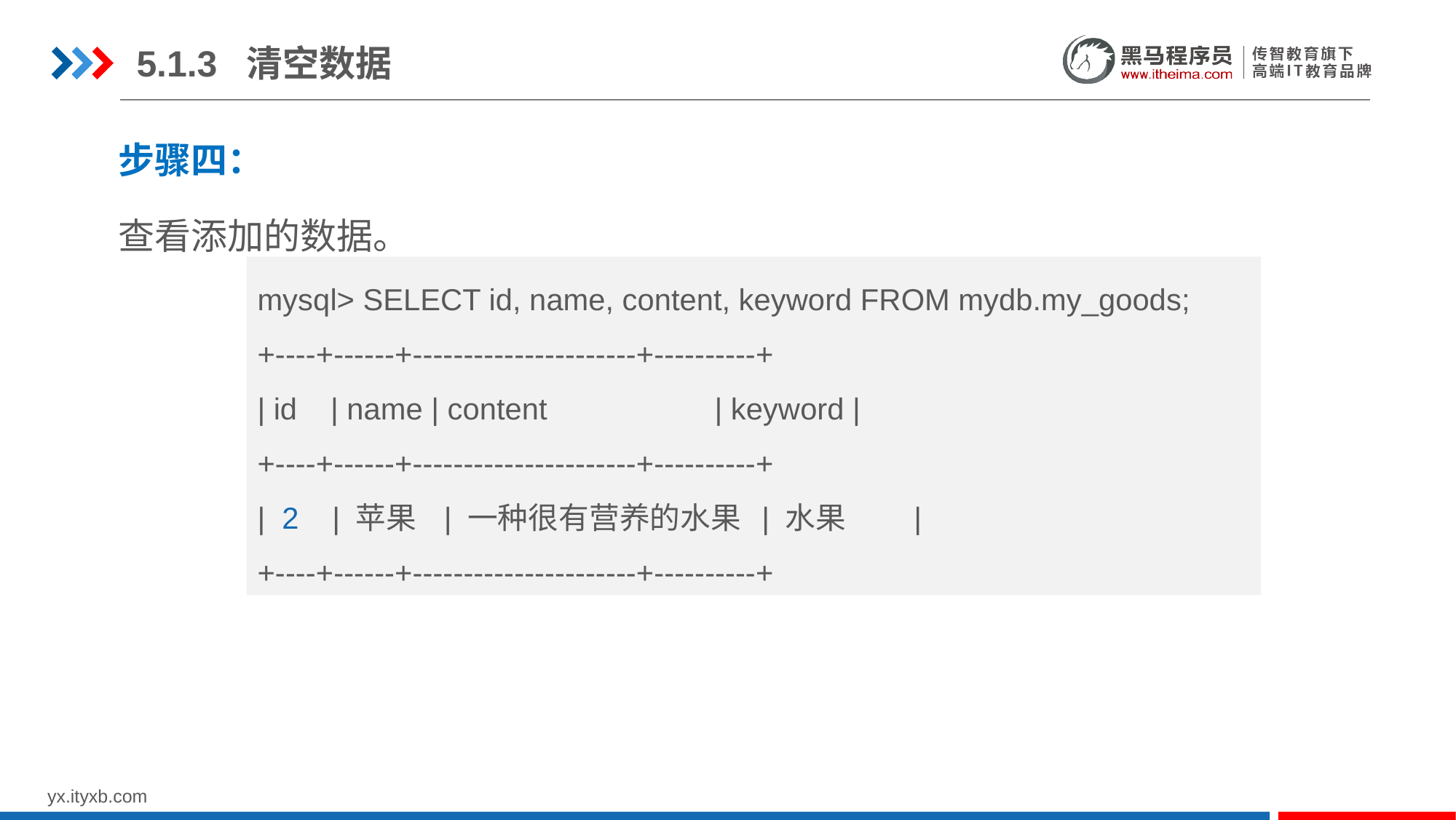

5.1.3  清空数据
步骤四：
查看添加的数据。
mysql> SELECT id, name, content, keyword FROM mydb.my_goods;
+----+------+----------------------+----------+
| id    | name | content                    | keyword |
+----+------+----------------------+----------+
|  2    | 苹果   | 一种很有营养的水果  | 水果         |
+----+------+----------------------+----------+